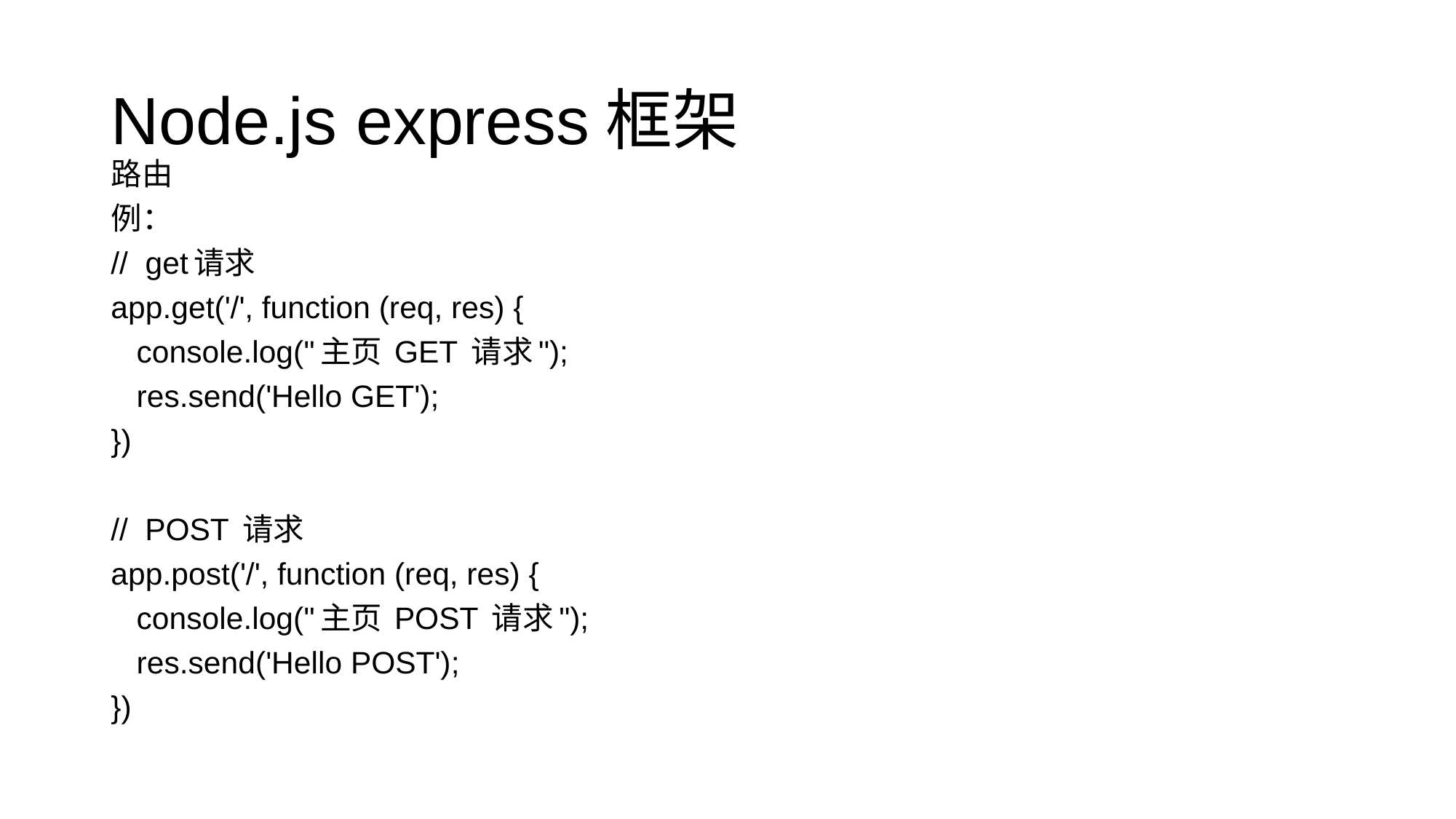

# Node.js express框架
路由
例：
//  get请求
app.get('/', function (req, res) {
   console.log("主页 GET 请求");
   res.send('Hello GET');
})

//  POST 请求
app.post('/', function (req, res) {
   console.log("主页 POST 请求");
   res.send('Hello POST');
})